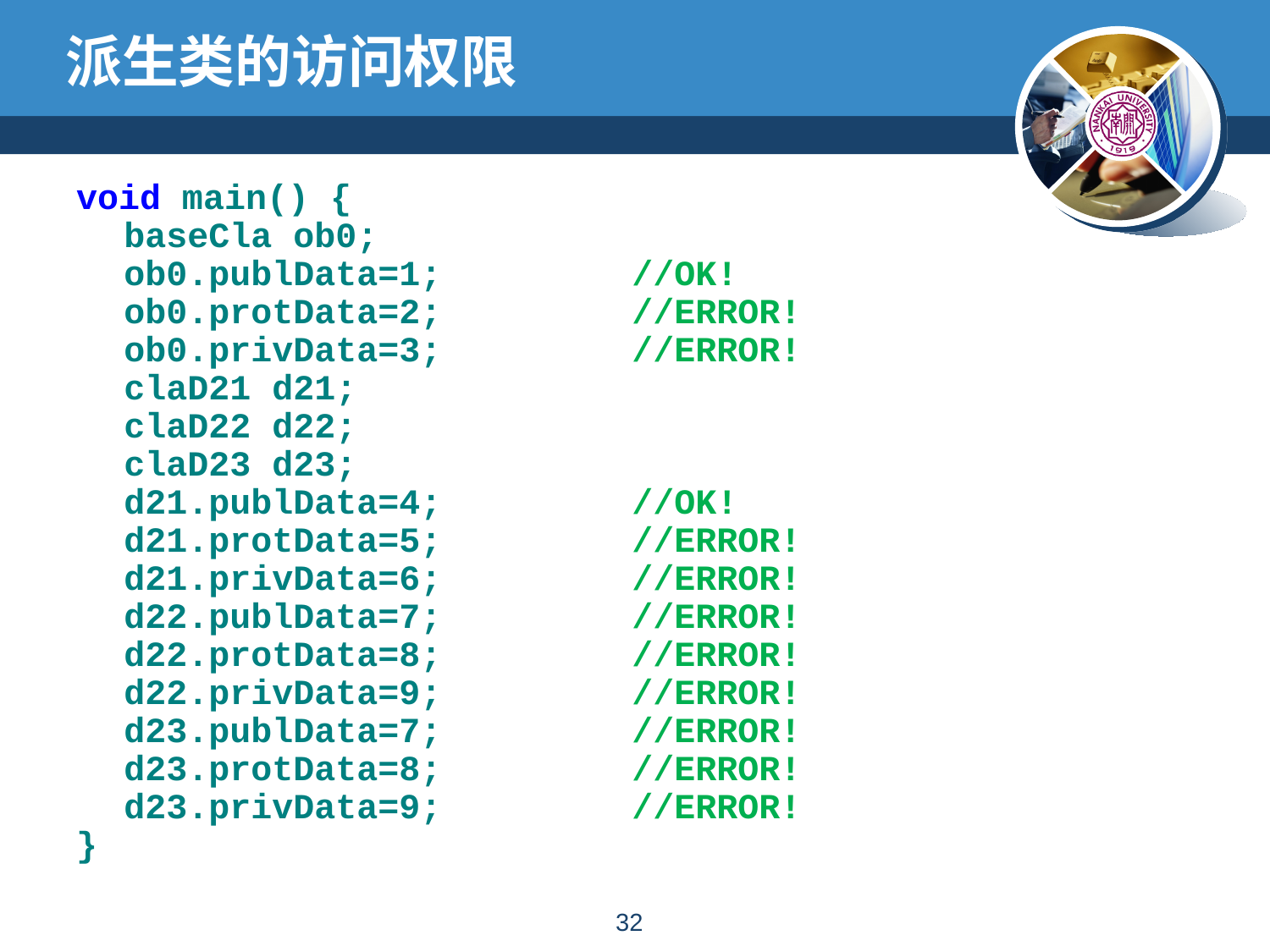

# 派生类的访问权限
void main() {
	baseCla ob0;
	ob0.publData=1;   	//OK!
	ob0.protData=2;   	//ERROR!
	ob0.privData=3;   	//ERROR!
	claD21 d21;
	claD22 d22;
	claD23 d23;
	d21.publData=4;    	//OK!
	d21.protData=5;   	//ERROR!
	d21.privData=6;   	//ERROR!
	d22.publData=7;    	//ERROR!
	d22.protData=8;   	//ERROR!
	d22.privData=9;   	//ERROR!
	d23.publData=7;    	//ERROR!
	d23.protData=8;   	//ERROR!
	d23.privData=9;   	//ERROR!
}
32